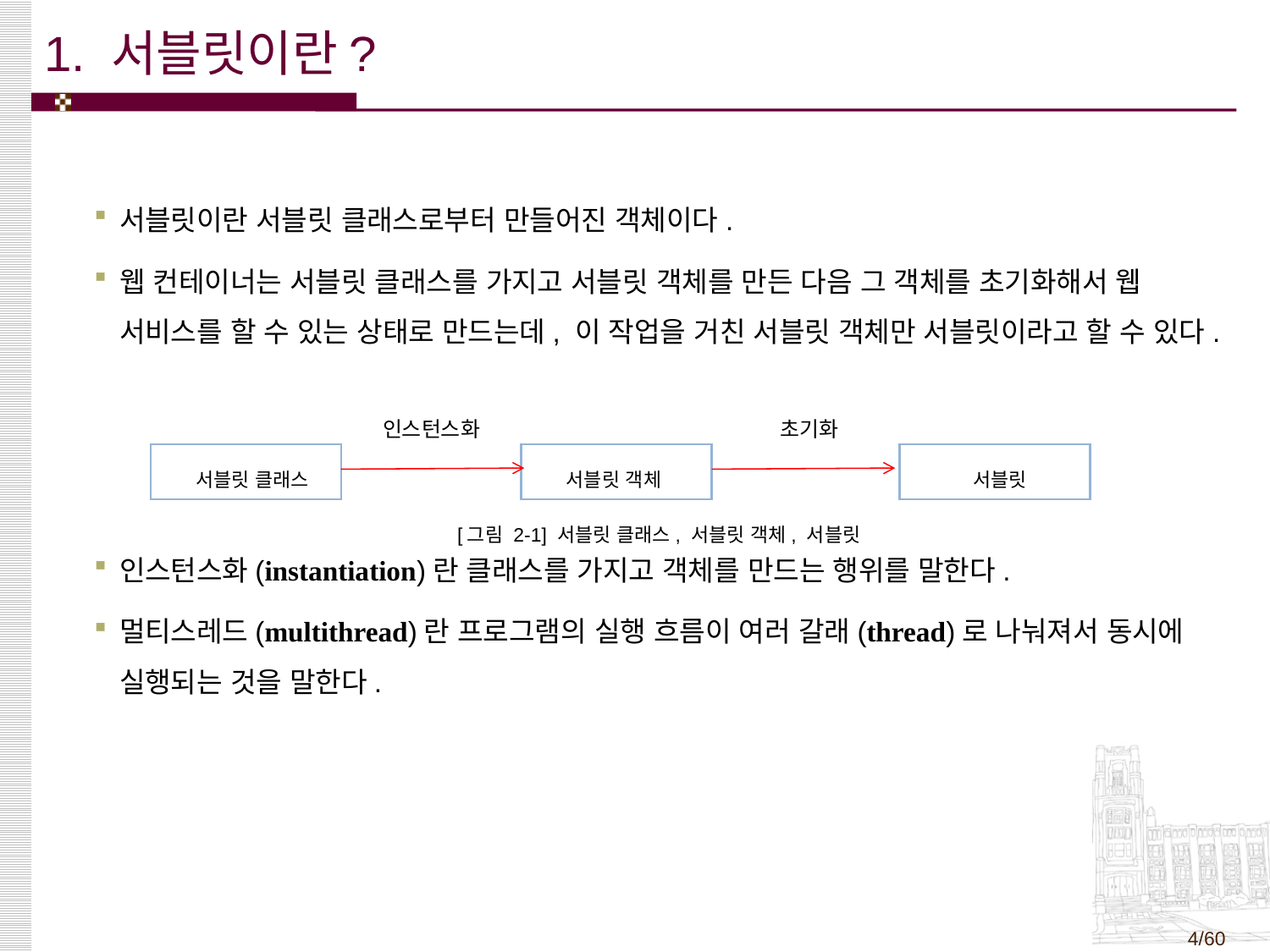

# 1. 서블릿이란?

서블릿이란 서블릿 클래스로부터 만들어진 객체이다.
웹 컨테이너는 서블릿 클래스를 가지고 서블릿 객체를 만든 다음 그 객체를 초기화해서 웹 서비스를 할 수 있는 상태로 만드는데, 이 작업을 거친 서블릿 객체만 서블릿이라고 할 수 있다.

인스턴스화(instantiation)란 클래스를 가지고 객체를 만드는 행위를 말한다.
멀티스레드(multithread)란 프로그램의 실행 흐름이 여러 갈래(thread)로 나눠져서 동시에 실행되는 것을 말한다.

인스턴스화
초기화
| 서블릿 클래스 |
| --- |
| 서블릿 객체 |
| --- |
| 서블릿 |
| --- |
 [그림 2-1] 서블릿 클래스, 서블릿 객체, 서블릿